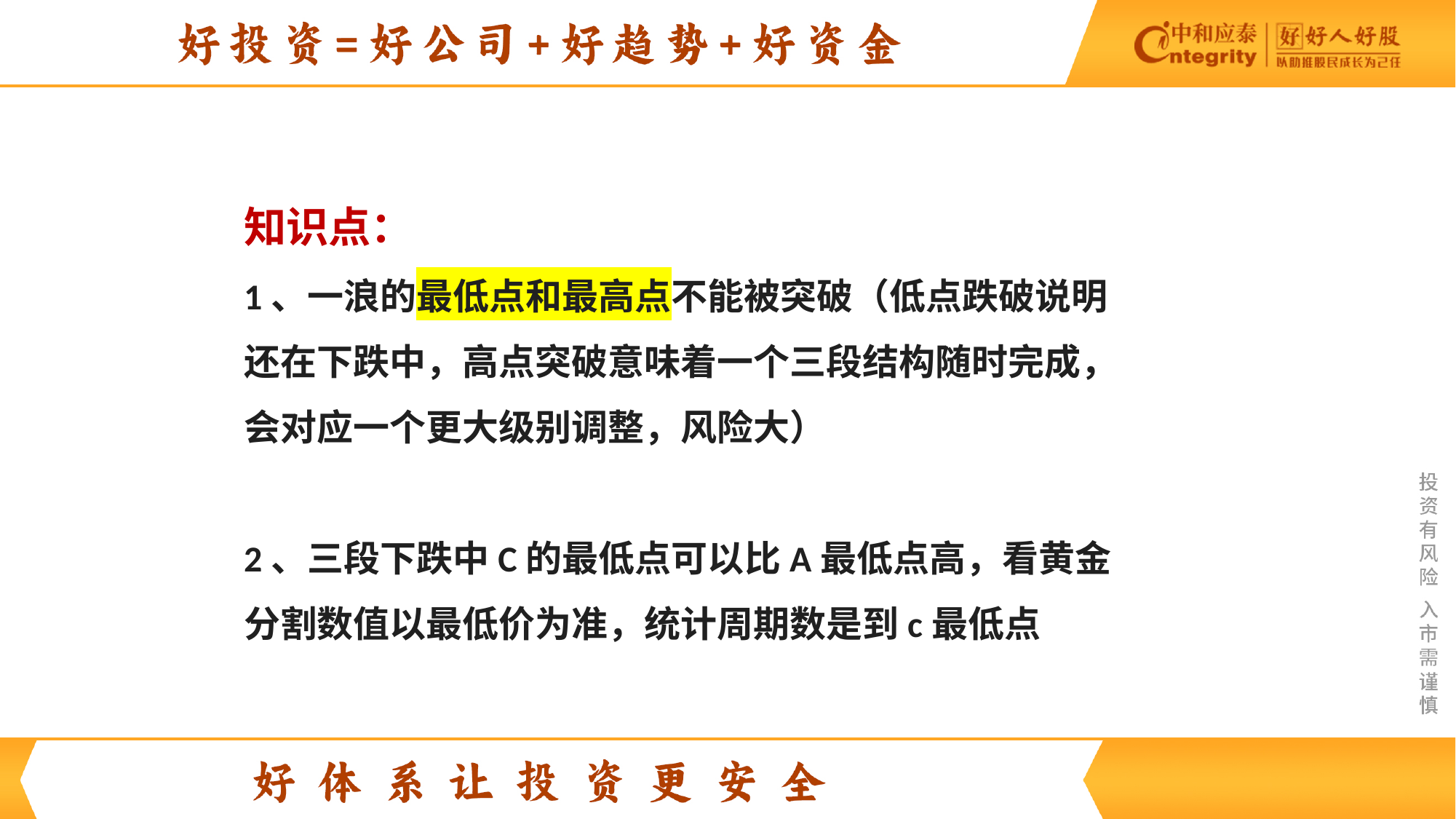

知识点：
1、一浪的最低点和最高点不能被突破（低点跌破说明还在下跌中，高点突破意味着一个三段结构随时完成，会对应一个更大级别调整，风险大）
2、三段下跌中C的最低点可以比A最低点高，看黄金分割数值以最低价为准，统计周期数是到c最低点
15